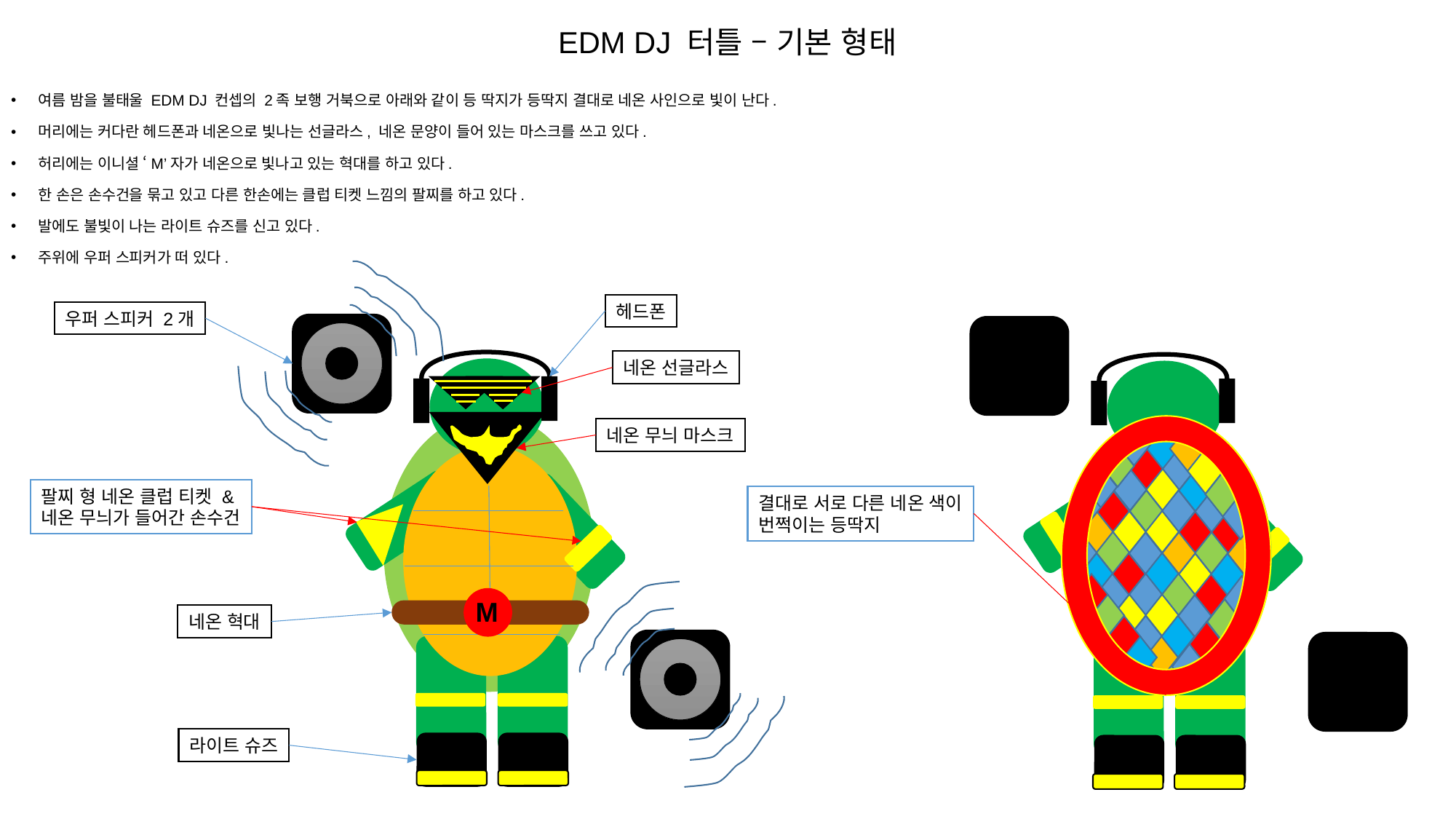

EDM DJ 터틀 – 기본 형태
여름 밤을 불태울 EDM DJ 컨셉의 2족 보행 거북으로 아래와 같이 등 딱지가 등딱지 결대로 네온 사인으로 빛이 난다.
머리에는 커다란 헤드폰과 네온으로 빛나는 선글라스, 네온 문양이 들어 있는 마스크를 쓰고 있다.
허리에는 이니셜 ‘M’자가 네온으로 빛나고 있는 혁대를 하고 있다.
한 손은 손수건을 묶고 있고 다른 한손에는 클럽 티켓 느낌의 팔찌를 하고 있다.
발에도 불빛이 나는 라이트 슈즈를 신고 있다.
주위에 우퍼 스피커가 떠 있다.

헤드폰
우퍼 스피커 2개

네온 선글라스

네온 무늬 마스크

팔찌 형 네온 클럽 티켓 &
네온 무늬가 들어간 손수건
결대로 서로 다른 네온 색이
번쩍이는 등딱지

M

네온 혁대

라이트 슈즈